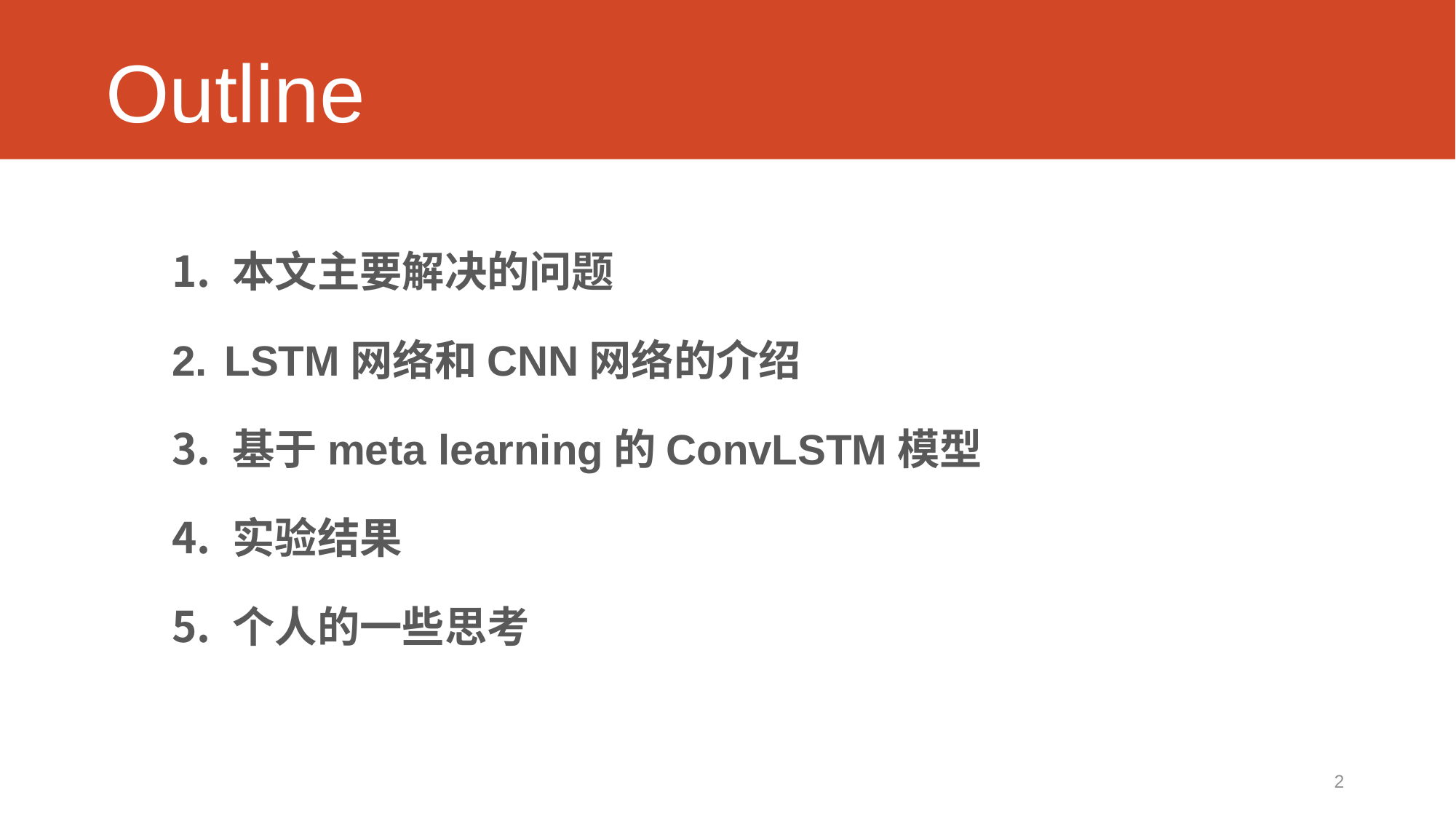

# Outline
 本文主要解决的问题
 LSTM网络和CNN网络的介绍
 基于meta learning的ConvLSTM模型
 实验结果
 个人的一些思考
2